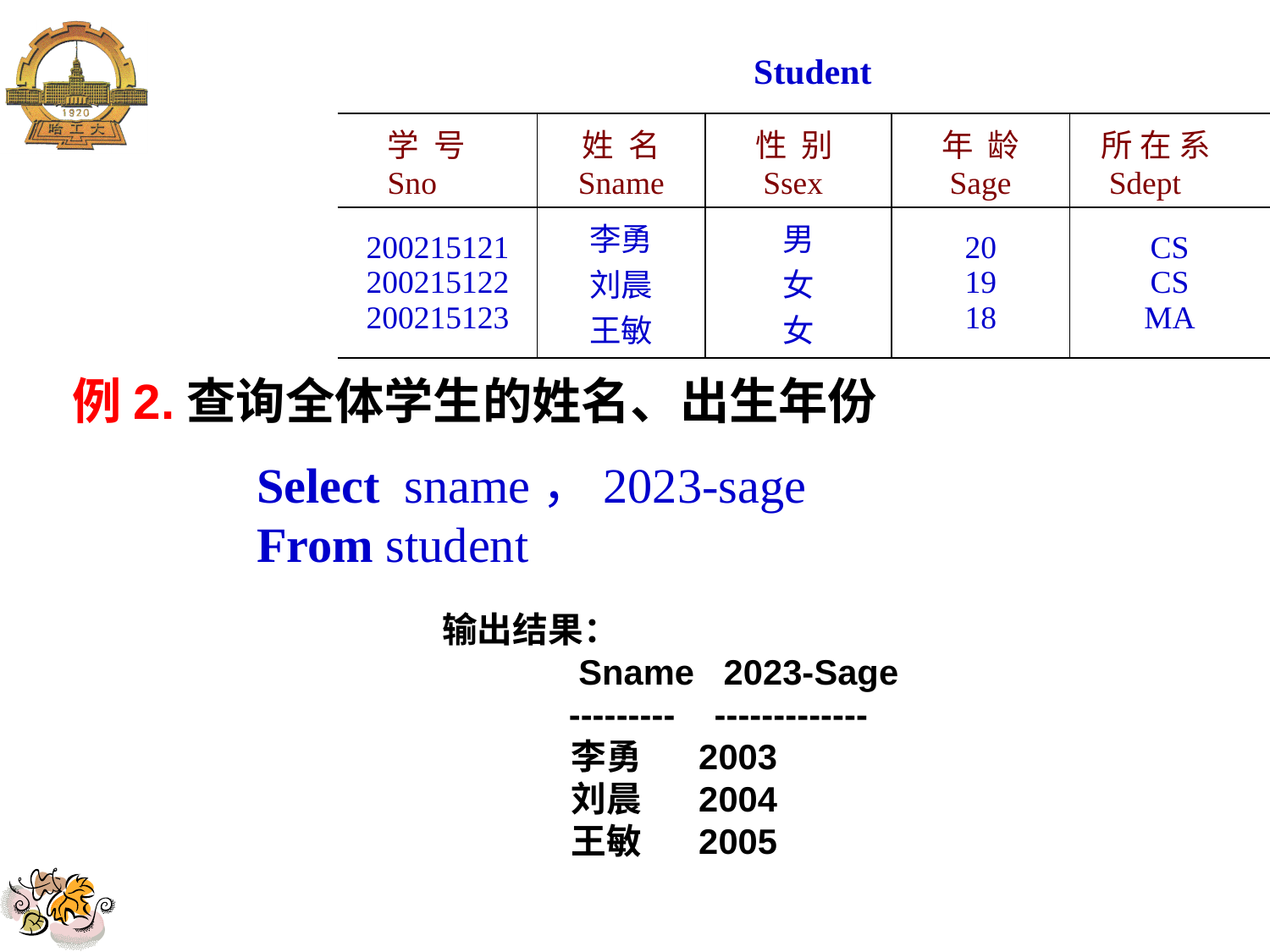

Student
| 学 号 Sno | 姓 名 Sname | 性 别 Ssex | 年 龄 Sage | 所 在 系 Sdept |
| --- | --- | --- | --- | --- |
| 200215121 200215122 200215123 | 李勇 刘晨 王敏 | 男 女 女 | 20 19 18 | CS CS MA |
例2.查询全体学生的姓名、出生年份
               Select  sname，2023-sage
               From student
输出结果：
              Sname   2023-Sage
             ---------    -------------
               李勇      2003
               刘晨      2004
               王敏      2005